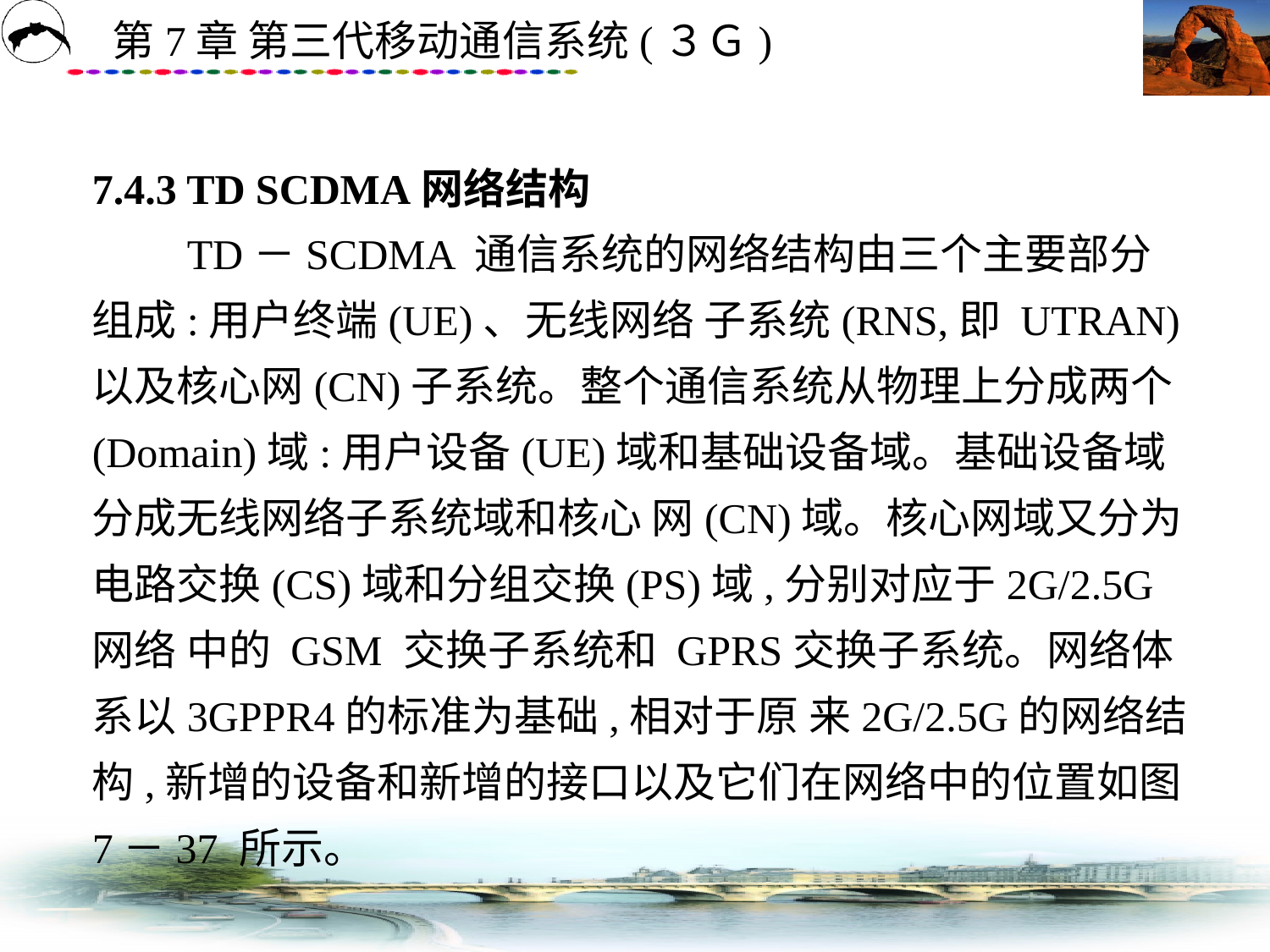

# 7.4.3 TD SCDMA网络结构 　　TD－SCDMA 通信系统的网络结构由三个主要部分组成:用户终端(UE)、无线网络 子系统(RNS,即 UTRAN)以及核心网(CN)子系统。整个通信系统从物理上分成两个 (Domain)域:用户设备(UE)域和基础设备域。基础设备域分成无线网络子系统域和核心 网(CN)域。核心网域又分为电路交换(CS)域和分组交换(PS)域,分别对应于2G/2.5G 网络 中的 GSM 交换子系统和 GPRS交换子系统。网络体系以3GPPR4的标准为基础,相对于原 来2G/2.5G的网络结构,新增的设备和新增的接口以及它们在网络中的位置如图7－37 所示。